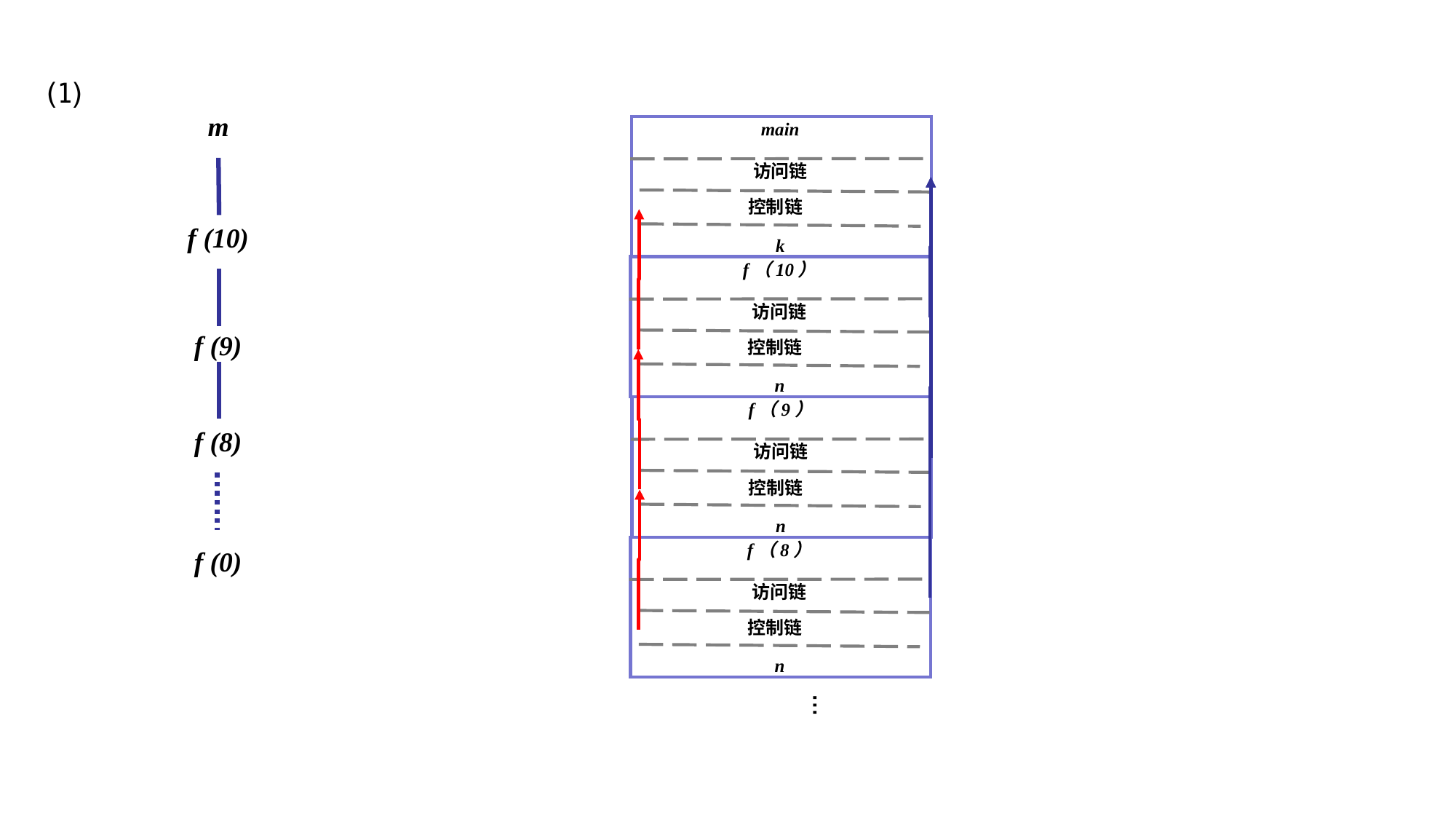

(1)
m
f (10)
f (9)
f (8)
f (0)
main

访问链

k

控制链
f（10）

访问链

n

控制链
f（9）

访问链

n

控制链
f（8）

访问链

n

控制链
…